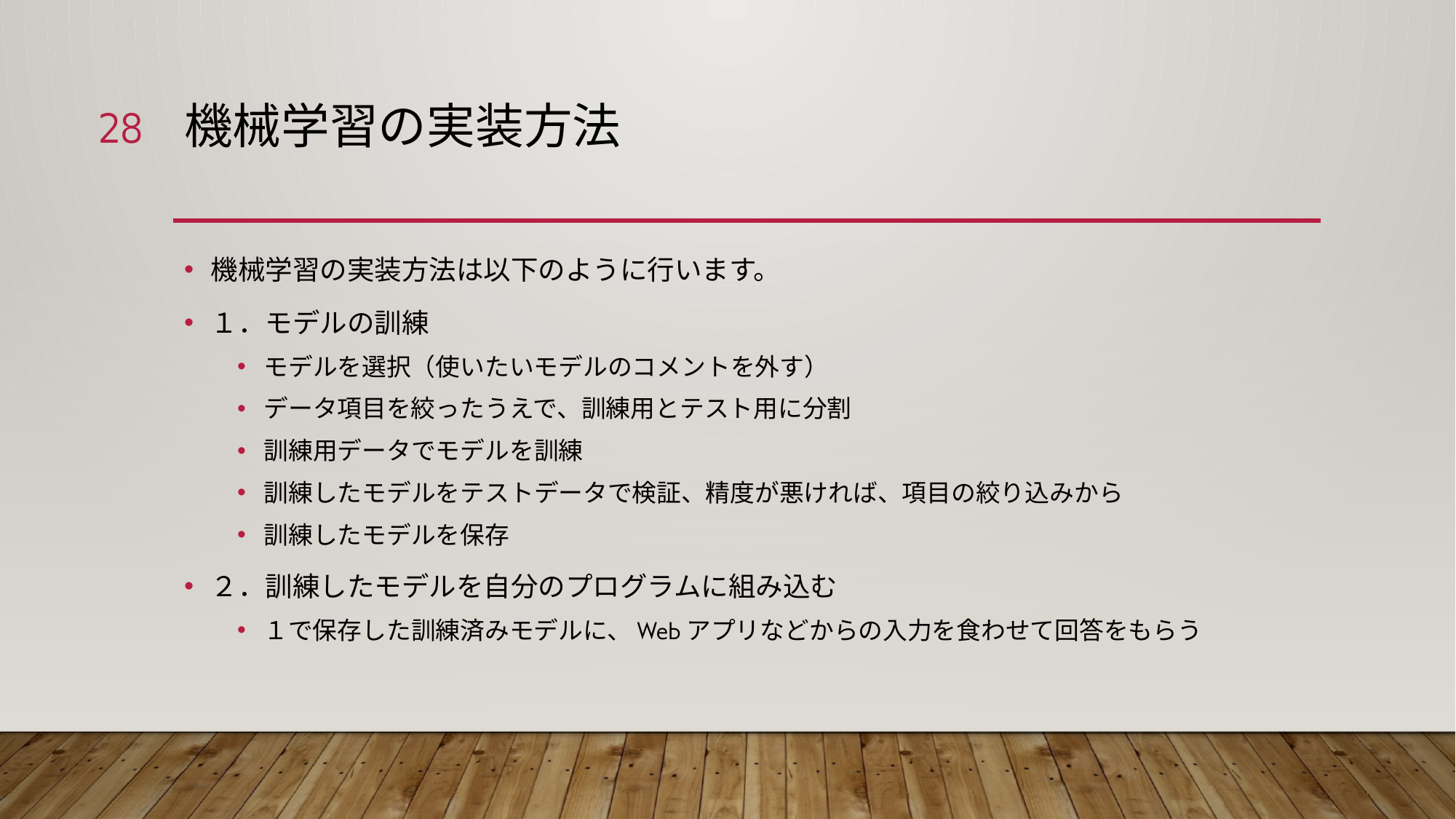

28
# 機械学習の実装方法
機械学習の実装方法は以下のように行います。
１．モデルの訓練
モデルを選択（使いたいモデルのコメントを外す）
データ項目を絞ったうえで、訓練用とテスト用に分割
訓練用データでモデルを訓練
訓練したモデルをテストデータで検証、精度が悪ければ、項目の絞り込みから
訓練したモデルを保存
２．訓練したモデルを自分のプログラムに組み込む
１で保存した訓練済みモデルに、Webアプリなどからの入力を食わせて回答をもらう